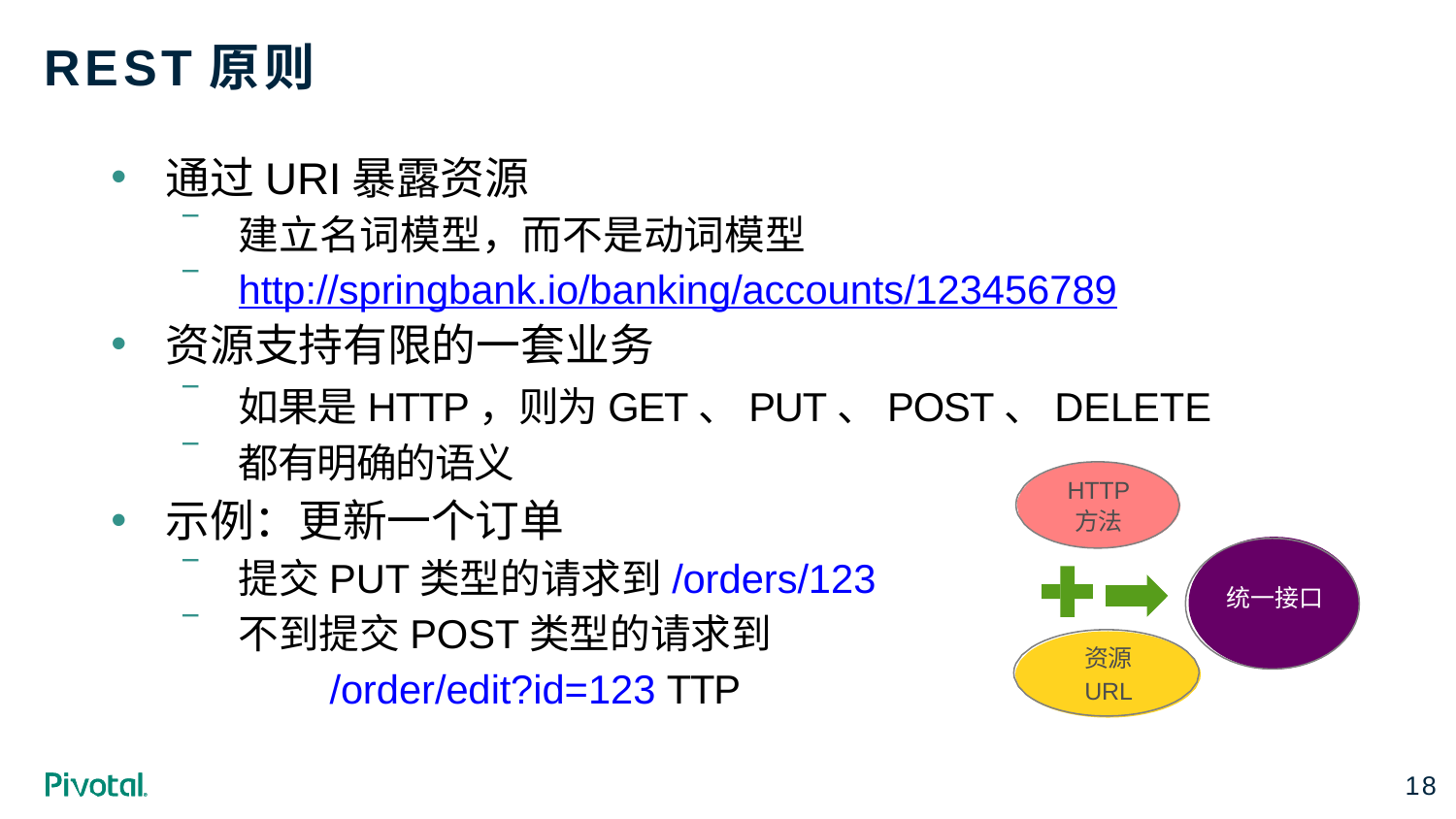

# REST原则
通过URI暴露资源
建立名词模型，而不是动词模型
http://springbank.io/banking/accounts/123456789
资源支持有限的一套业务
如果是HTTP，则为GET、PUT、POST、DELETE
都有明确的语义
示例：更新一个订单
提交PUT类型的请求到/orders/123
不到提交POST类型的请求到
	/order/edit?id=123 TTP

HTTP
方法

统一接口

资源
URL
18